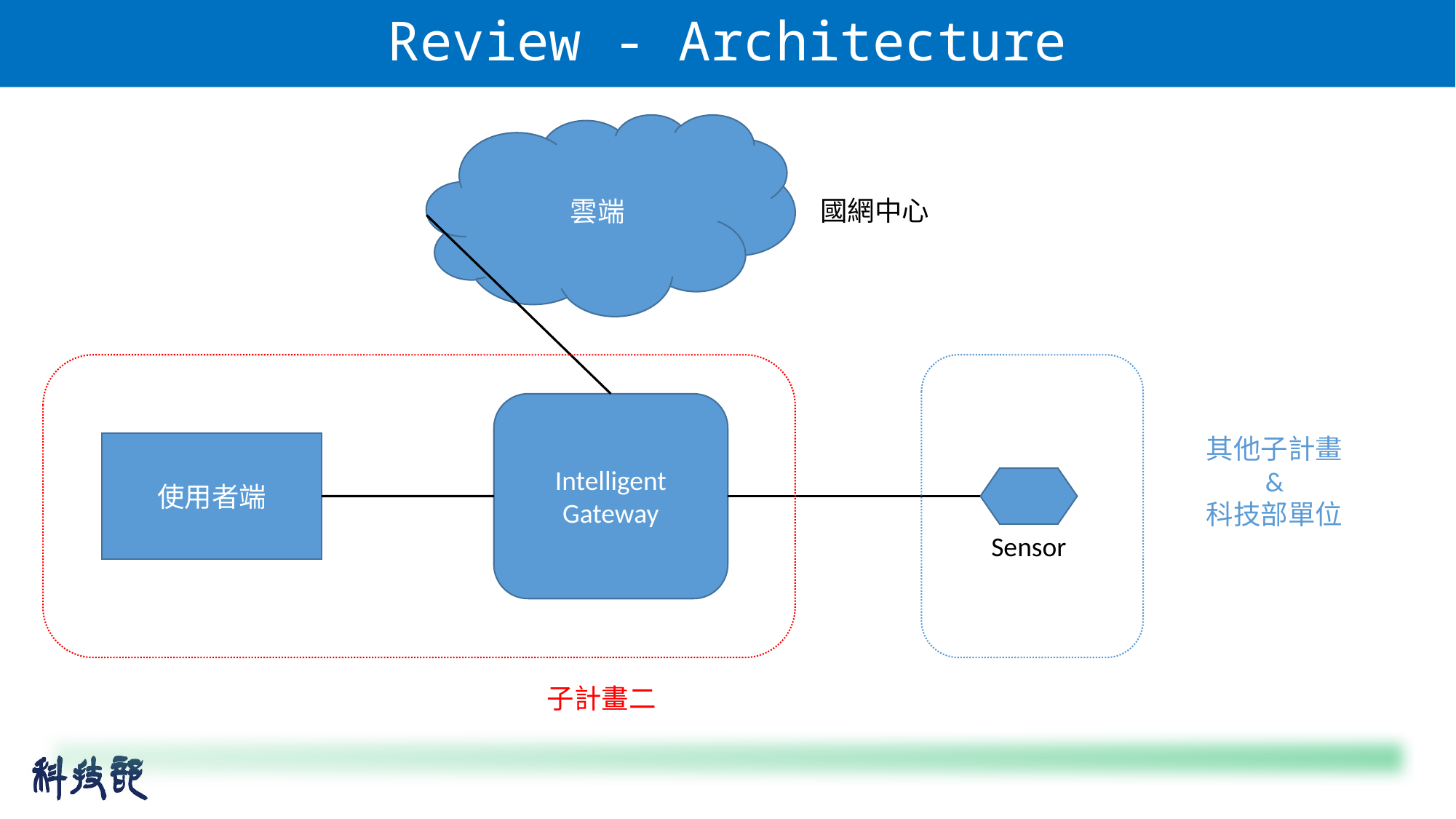

# Review - Architecture
雲端
國網中心

Intelligent
Gateway
其他子計畫
&
科技部單位
使用者端

Sensor
子計畫二